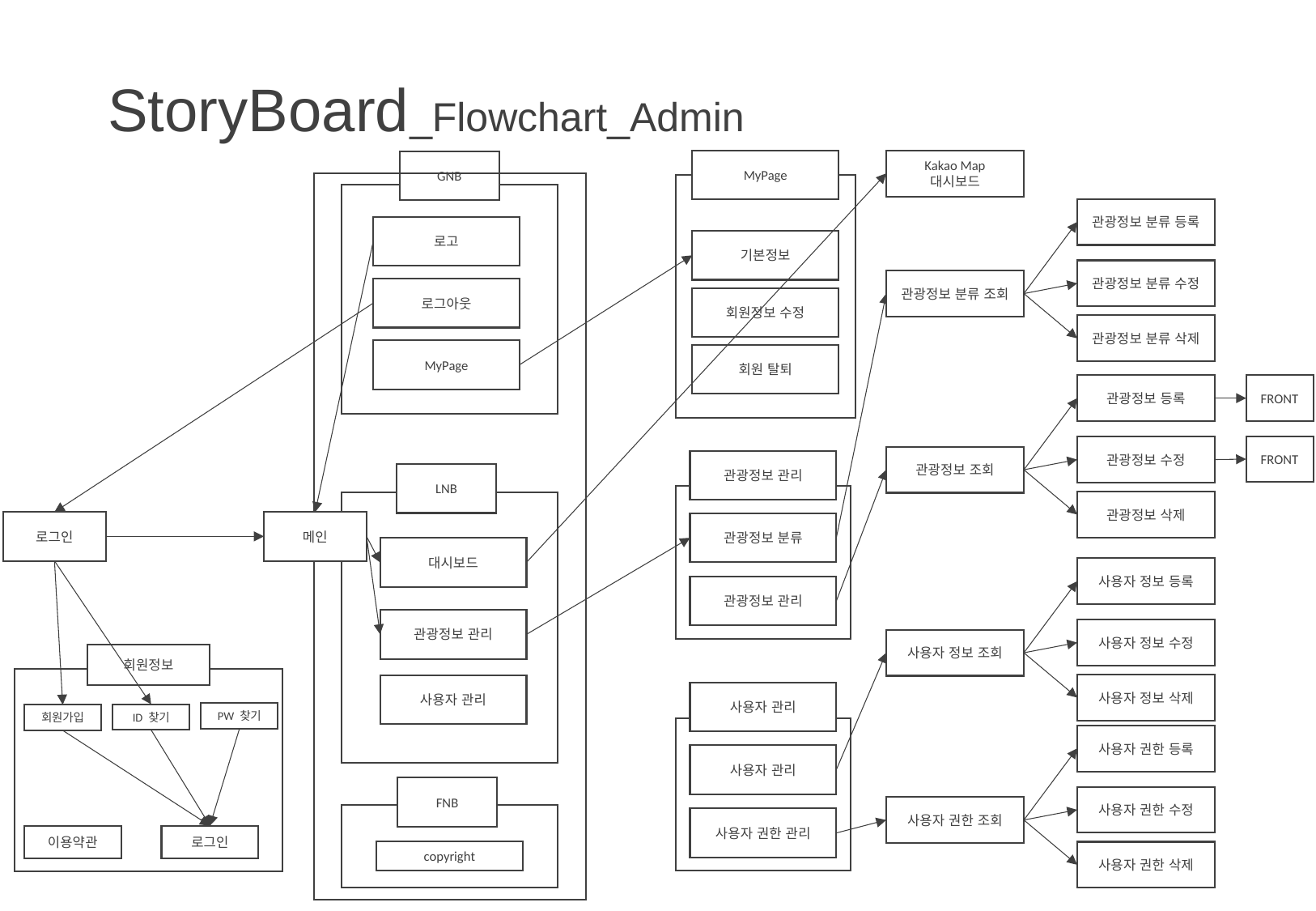

StoryBoard_Flowchart_Admin
MyPage
Kakao Map 대시보드
GNB

관광정보 분류 등록
로고
기본정보
관광정보 분류 수정
관광정보 분류 조회
로그아웃
회원정보 수정
관광정보 분류 삭제
MyPage
회원 탈퇴
FRONT
관광정보 등록
FRONT
관광정보 수정
관광정보 조회
관광정보 관리
LNB

관광정보 삭제

로그인
메인
관광정보 분류
대시보드
사용자 정보 등록
관광정보 관리
관광정보 관리
사용자 정보 수정
사용자 정보 조회
회원정보

사용자 정보 삭제
사용자 관리
사용자 관리
PW 찾기
ID 찾기
회원가입

사용자 권한 등록
사용자 관리
FNB
사용자 권한 수정
사용자 권한 조회

사용자 권한 관리
이용약관
로그인
copyright
사용자 권한 삭제